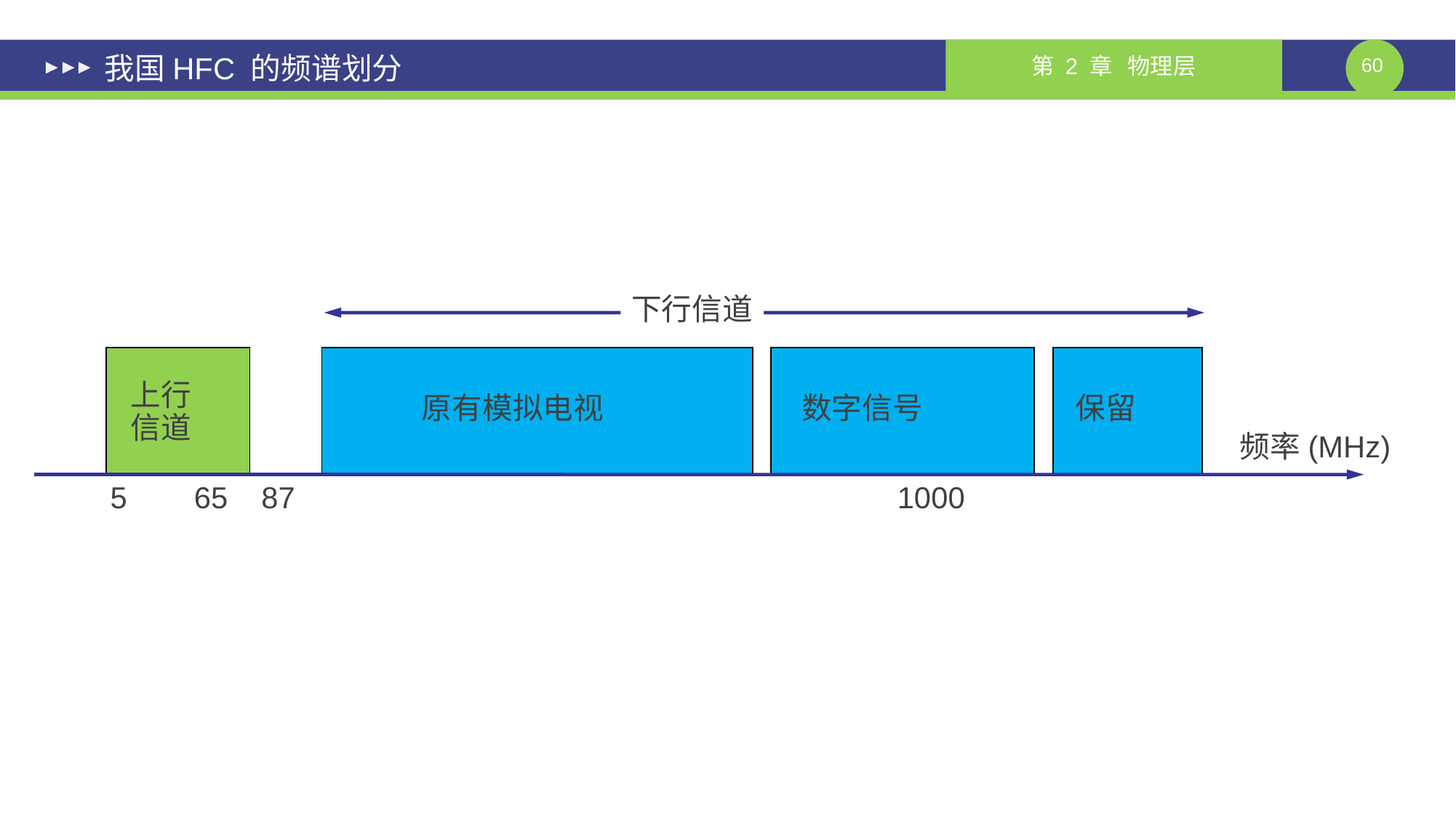

# 我国HFC 的频谱划分
下行信道

上行
信道
原有模拟电视
数字信号
保留
频率(MHz)
5        65    87                                                                        1000

课件制作人：谢钧 谢希仁